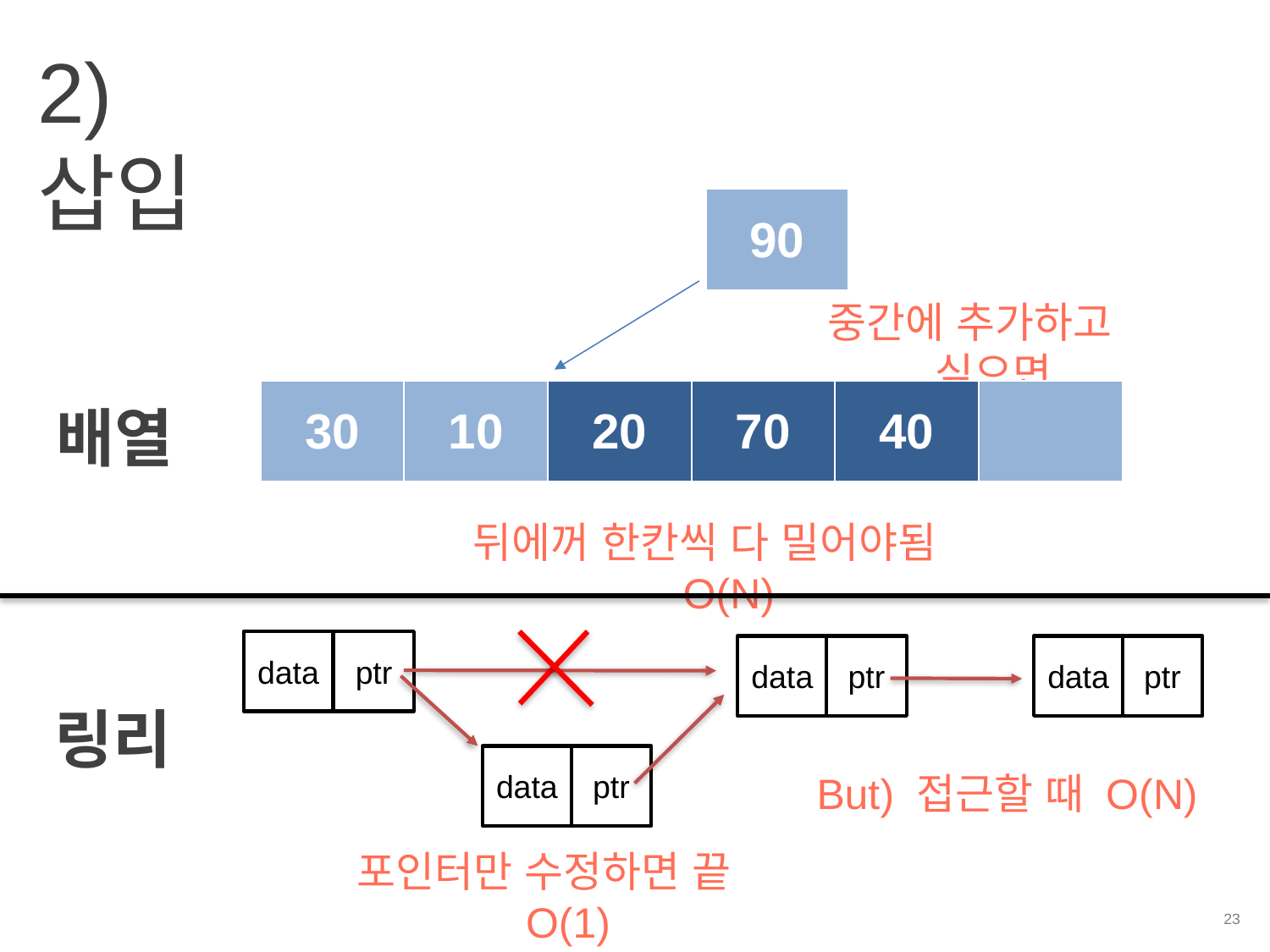

2) 삽입
| 90 |
| --- |
중간에 추가하고 싶으면
| 30 | 10 | 20 | 70 | 40 |  |
| --- | --- | --- | --- | --- | --- |
배열
뒤에꺼 한칸씩 다 밀어야됨 O(N)
data
ptr
data
ptr
data
ptr
링리
data
ptr
But) 접근할 때 O(N)
포인터만 수정하면 끝 O(1)